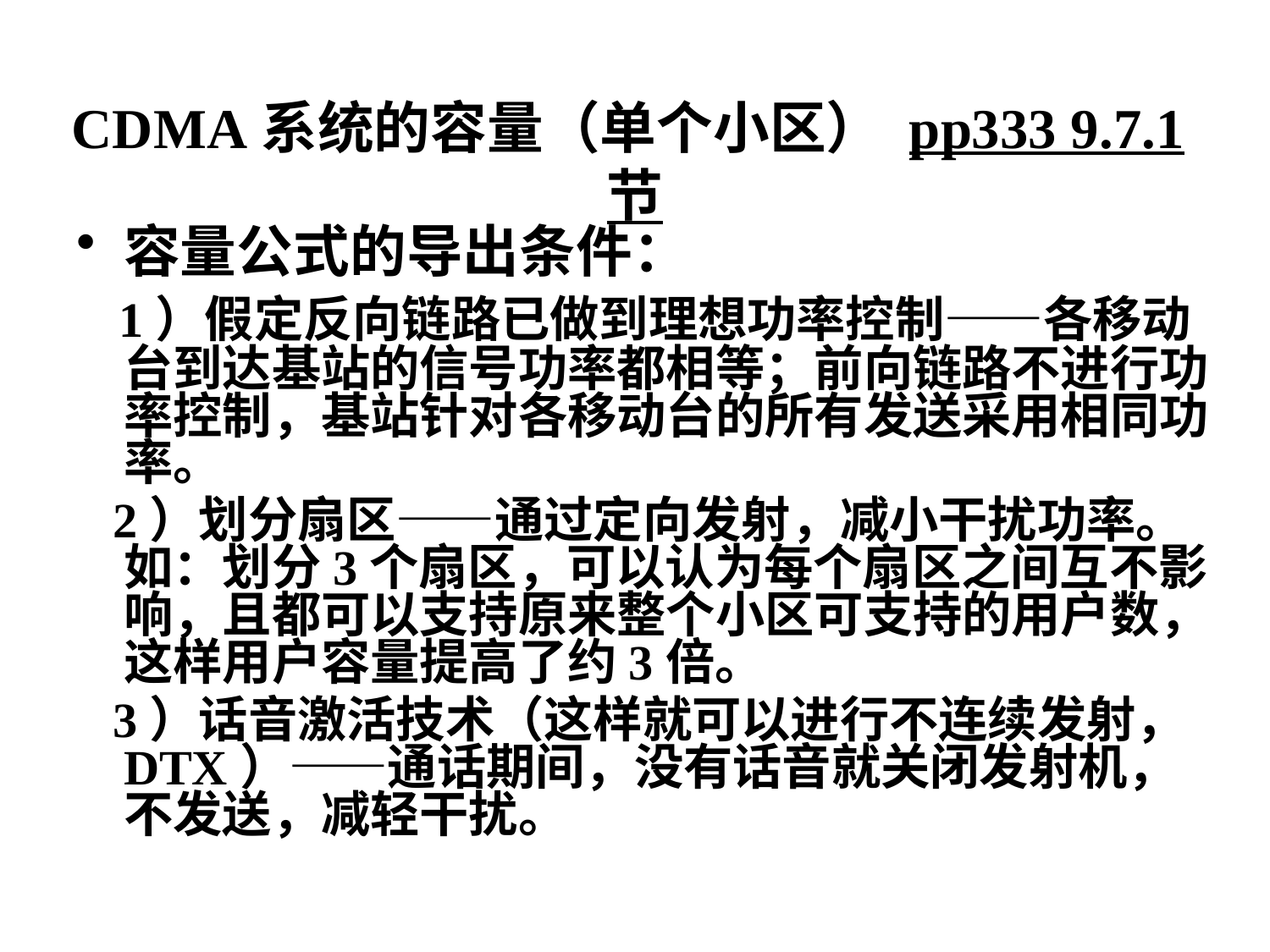

# CDMA系统的容量（单个小区） pp333 9.7.1节
容量公式的导出条件：
   1）假定反向链路已做到理想功率控制——各移动台到达基站的信号功率都相等；前向链路不进行功率控制，基站针对各移动台的所有发送采用相同功率。
   2）划分扇区——通过定向发射，减小干扰功率。如：划分3个扇区，可以认为每个扇区之间互不影响，且都可以支持原来整个小区可支持的用户数，这样用户容量提高了约3倍。
   3）话音激活技术（这样就可以进行不连续发射，DTX）——通话期间，没有话音就关闭发射机，不发送，减轻干扰。